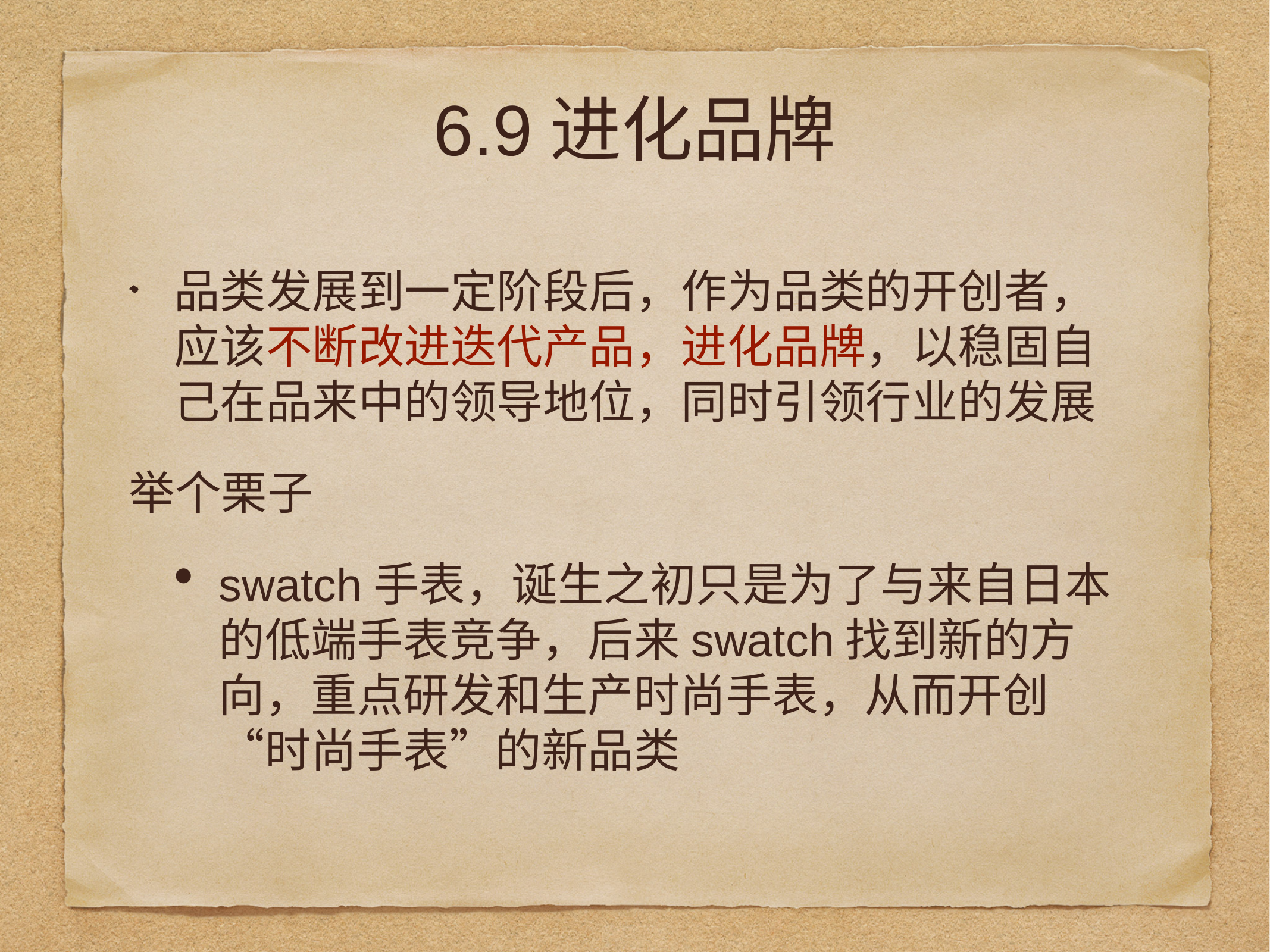

# 6.9进化品牌
品类发展到一定阶段后，作为品类的开创者，应该不断改进迭代产品，进化品牌，以稳固自己在品来中的领导地位，同时引领行业的发展
举个栗子
swatch手表，诞生之初只是为了与来自日本的低端手表竞争，后来swatch找到新的方向，重点研发和生产时尚手表，从而开创“时尚手表”的新品类